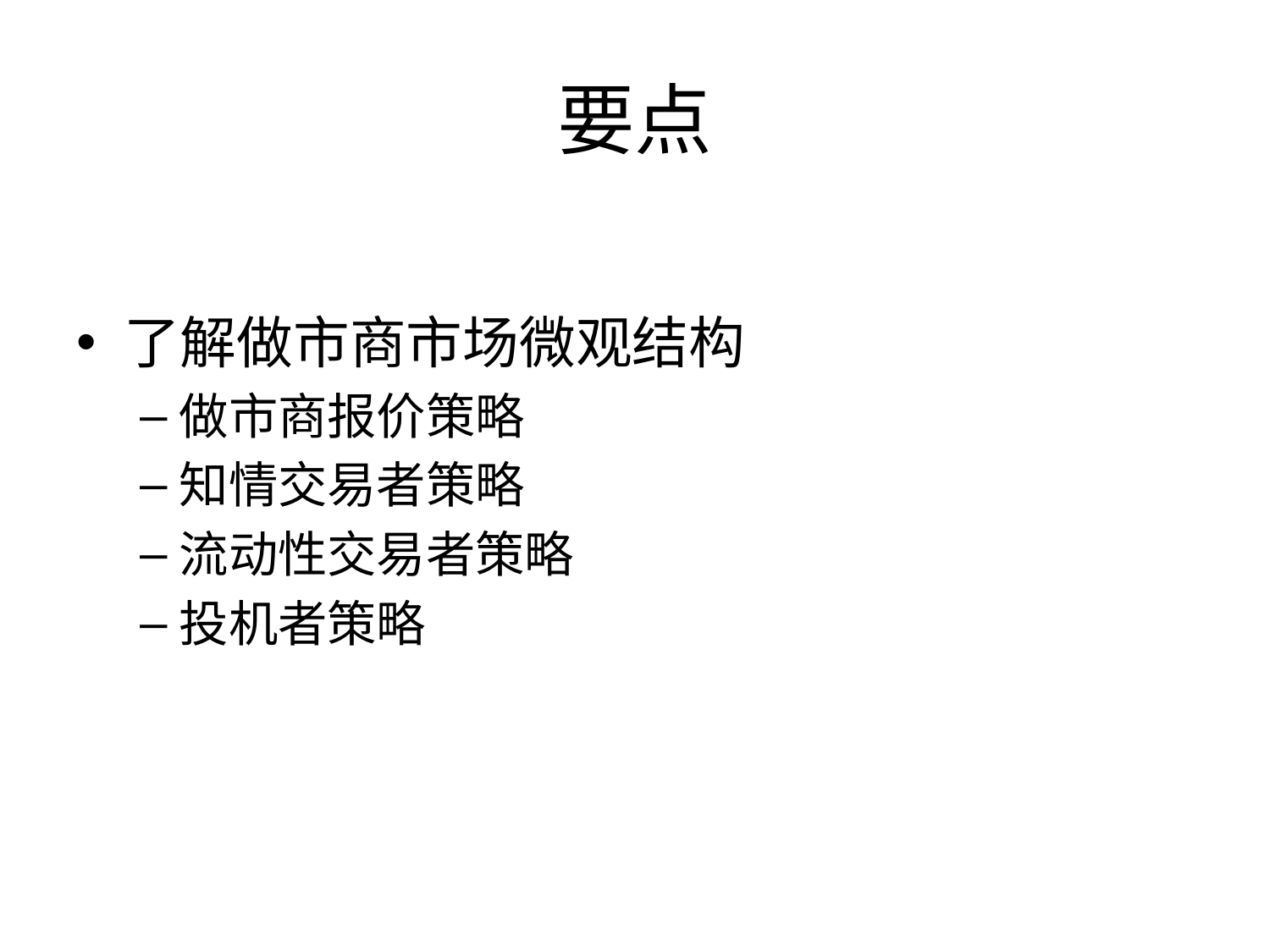

# 要点

了解做市商市场微观结构
做市商报价策略
知情交易者策略
流动性交易者策略
投机者策略